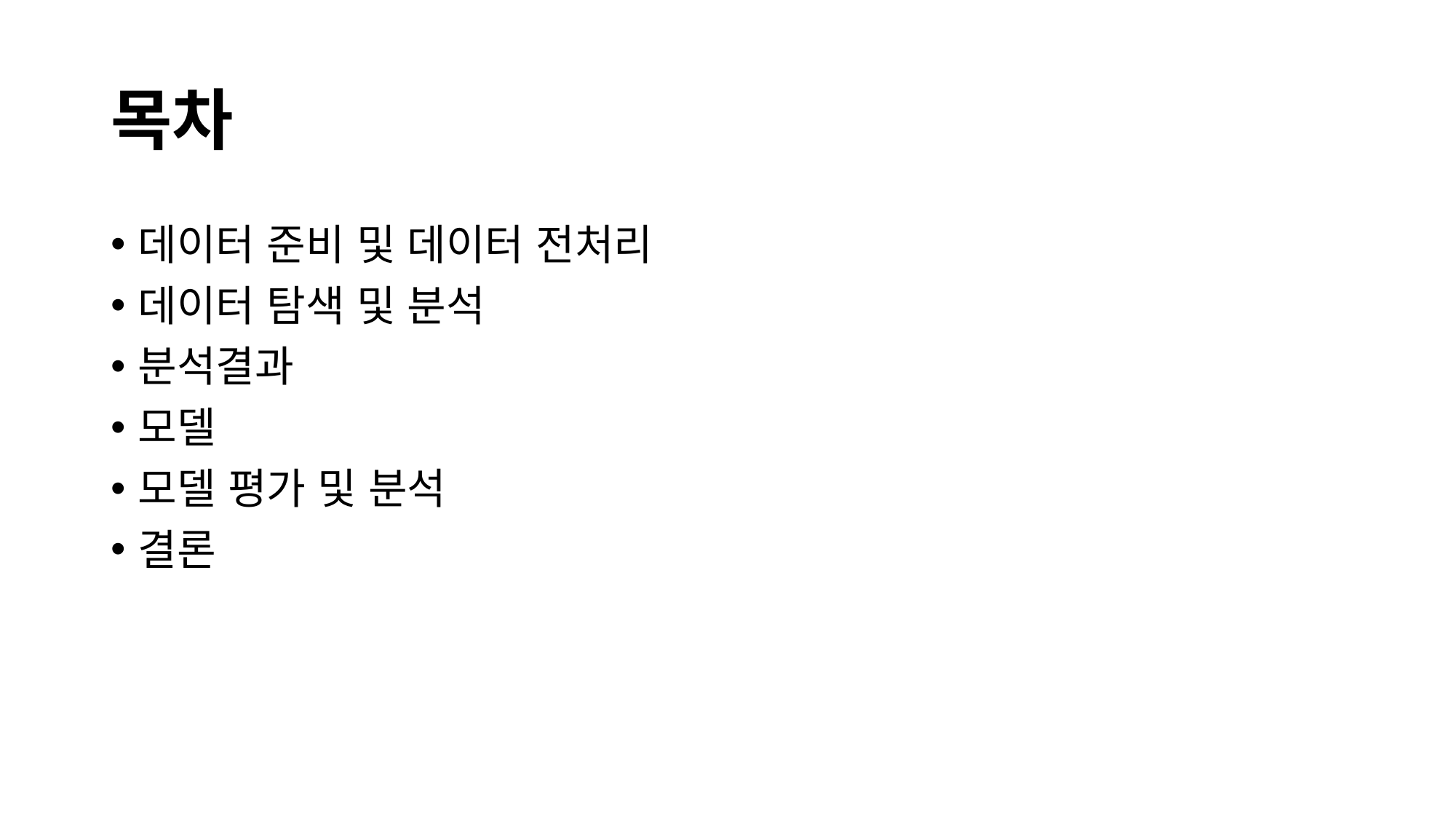

# 목차
데이터 준비 및 데이터 전처리
데이터 탐색 및 분석
분석결과
모델
모델 평가 및 분석
결론